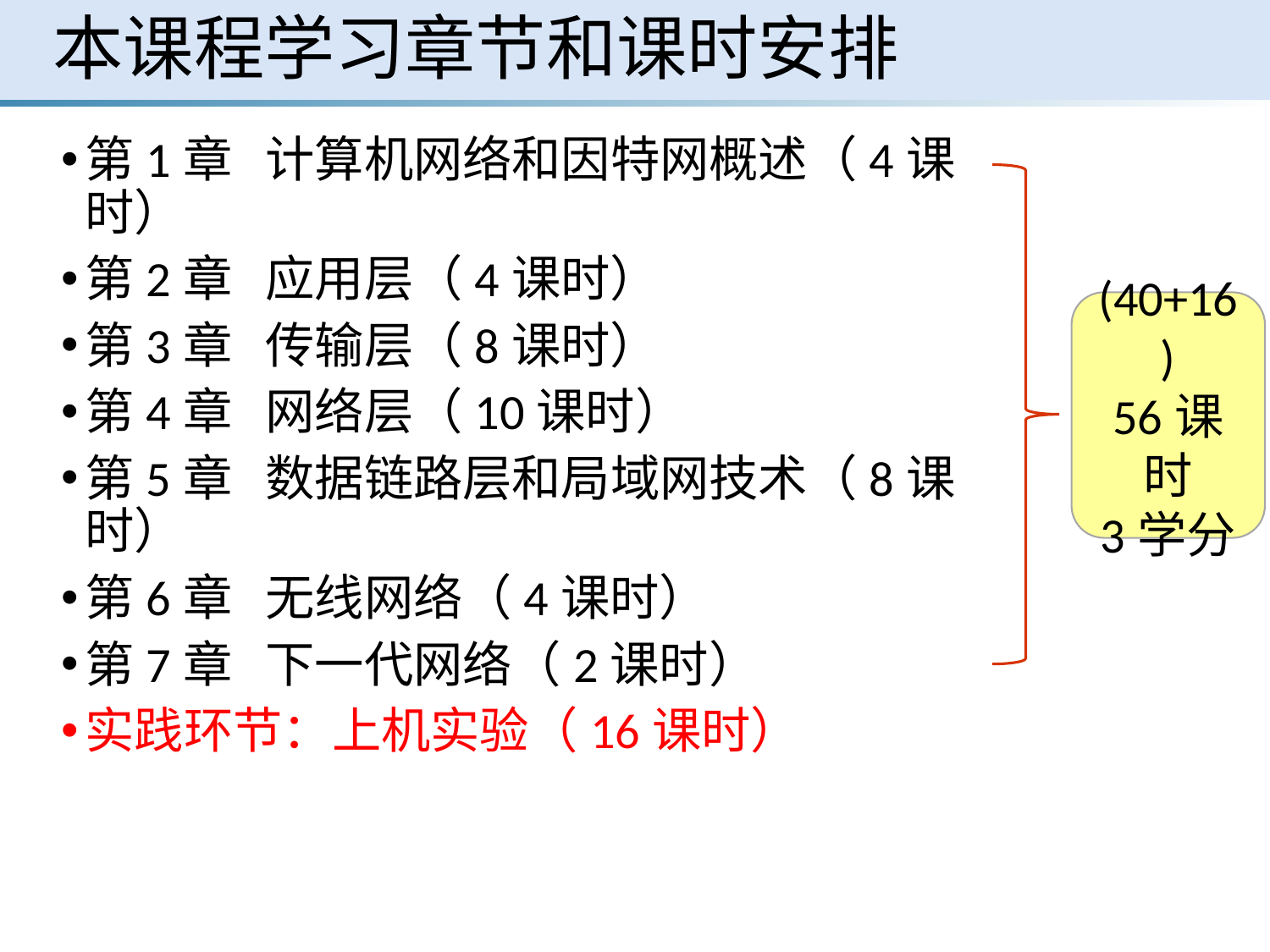

# 本课程学习章节和课时安排
第1章   计算机网络和因特网概述（4课时）
第2章   应用层（4课时）
第3章   传输层（8课时）
第4章   网络层（10课时）
第5章   数据链路层和局域网技术（8课时）
第6章   无线网络（4课时）
第7章   下一代网络（2课时）
实践环节：上机实验（16课时）

(40+16)
56课时
3学分